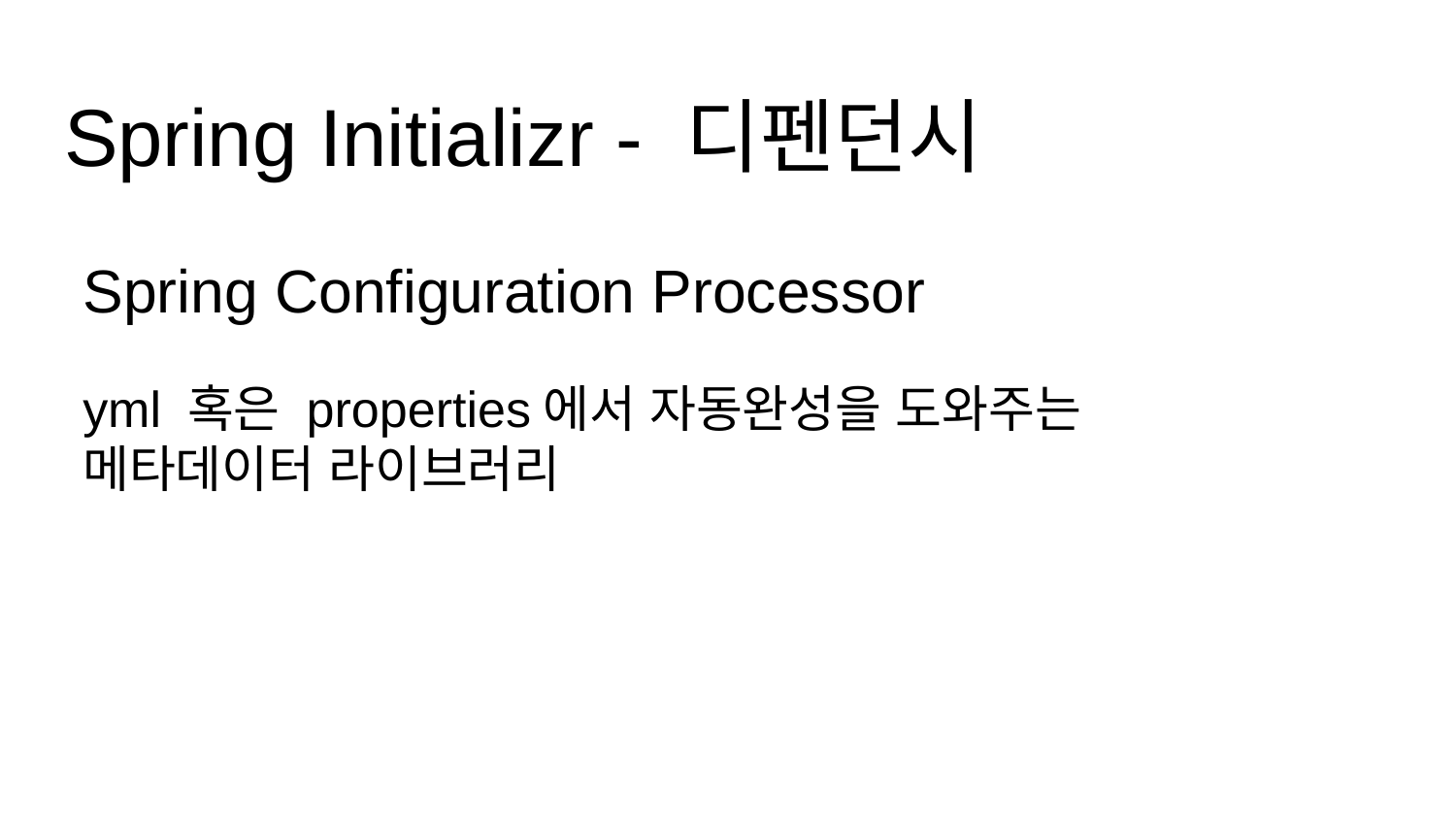

# Spring Initializr - 디펜던시
Spring Configuration Processor
yml 혹은 properties에서 자동완성을 도와주는
메타데이터 라이브러리